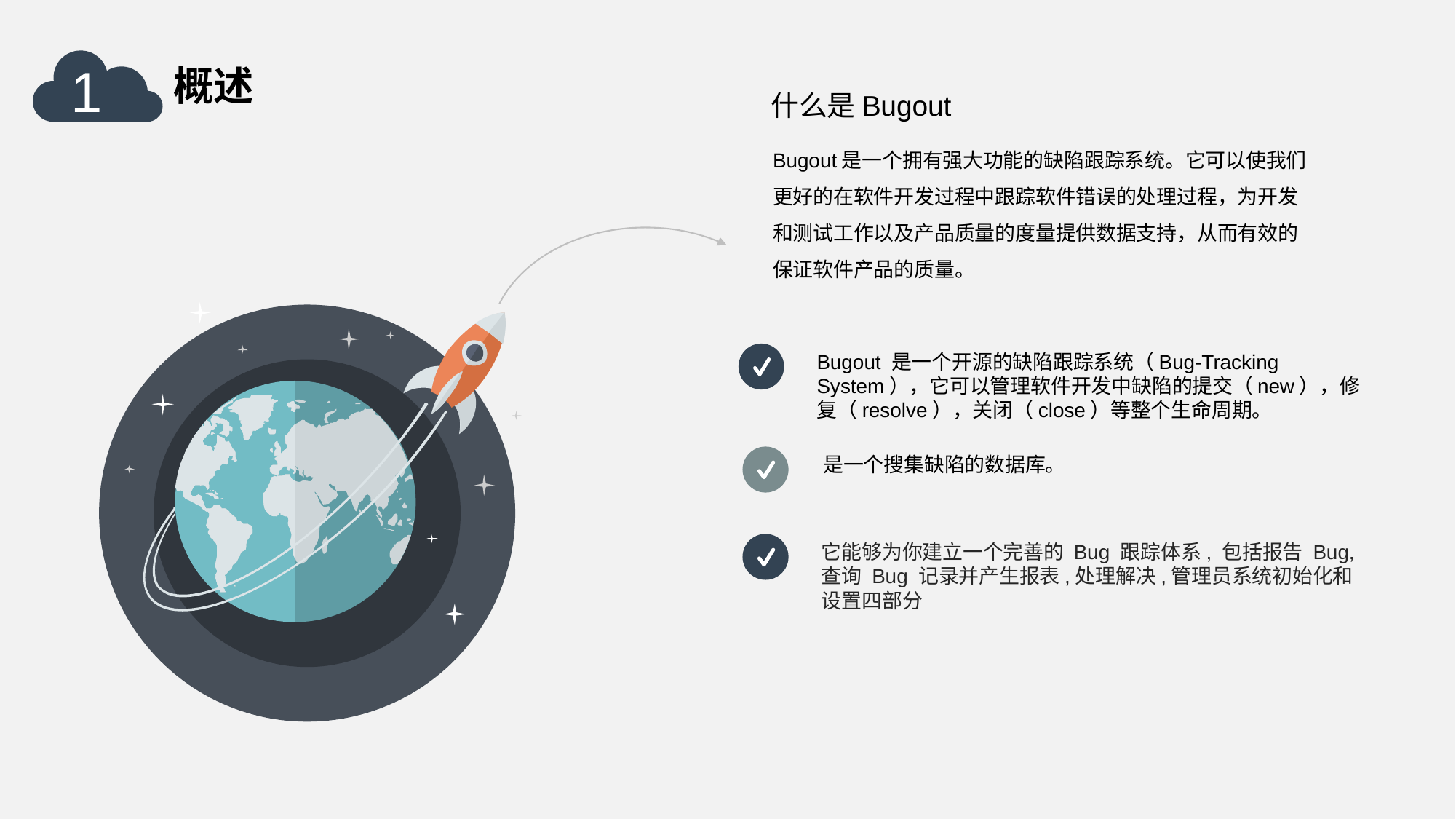

1

概述
什么是Bugout
Bugout是一个拥有强大功能的缺陷跟踪系统。它可以使我们更好的在软件开发过程中跟踪软件错误的处理过程，为开发和测试工作以及产品质量的度量提供数据支持，从而有效的保证软件产品的质量。

Bugout 是一个开源的缺陷跟踪系统（Bug-Tracking System），它可以管理软件开发中缺陷的提交（new），修复（resolve），关闭（close）等整个生命周期。

是一个搜集缺陷的数据库。

它能够为你建立一个完善的 Bug 跟踪体系, 包括报告 Bug, 查询 Bug 记录并产生报表,处理解决,管理员系统初始化和设置四部分